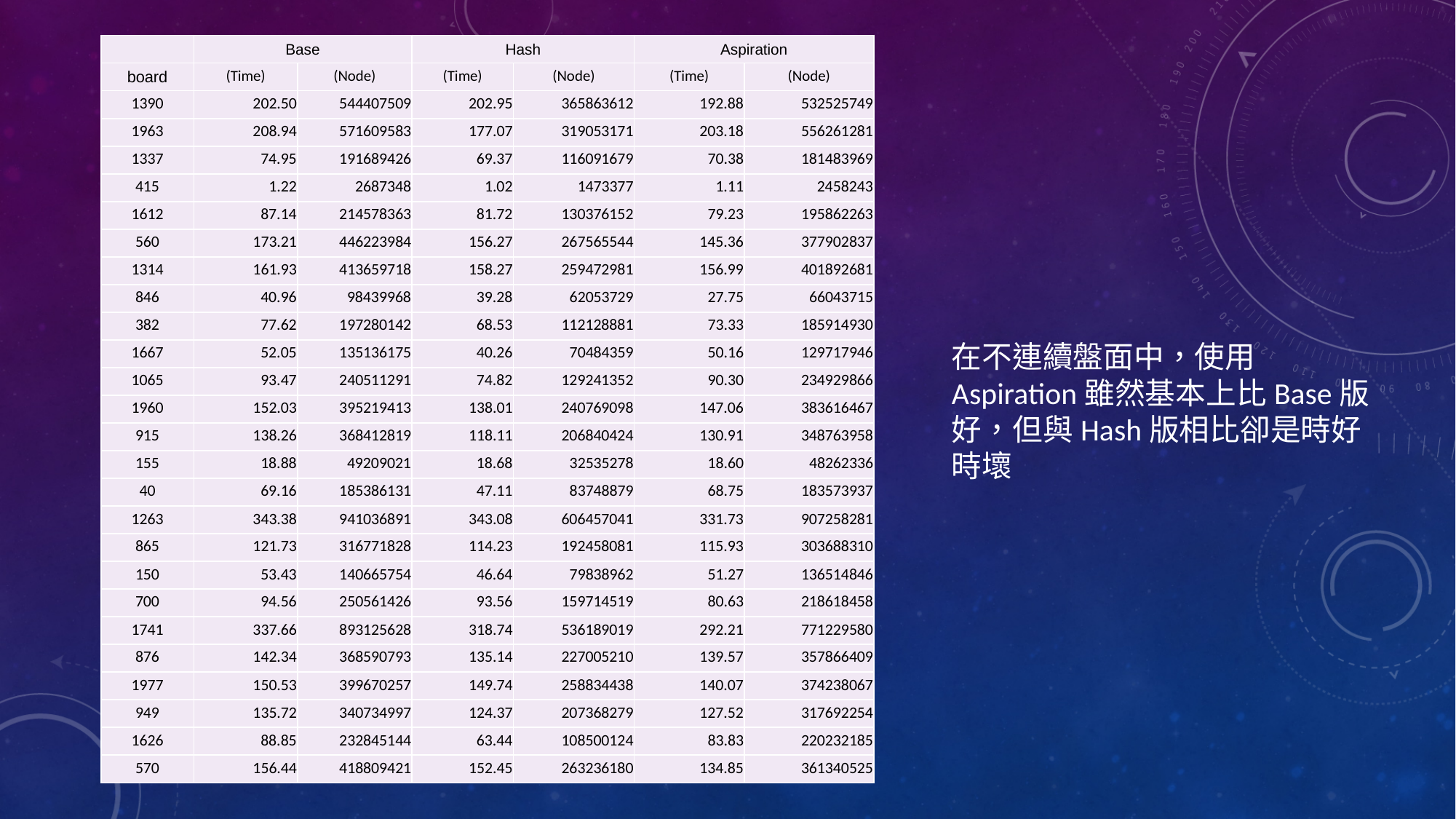

|  | Base |  | Hash |  | Aspiration |  |
| --- | --- | --- | --- | --- | --- | --- |
| board | (Time) | (Node) | (Time) | (Node) | (Time) | (Node) |
| 1390 | 202.50 | 544407509 | 202.95 | 365863612 | 192.88 | 532525749 |
| 1963 | 208.94 | 571609583 | 177.07 | 319053171 | 203.18 | 556261281 |
| 1337 | 74.95 | 191689426 | 69.37 | 116091679 | 70.38 | 181483969 |
| 415 | 1.22 | 2687348 | 1.02 | 1473377 | 1.11 | 2458243 |
| 1612 | 87.14 | 214578363 | 81.72 | 130376152 | 79.23 | 195862263 |
| 560 | 173.21 | 446223984 | 156.27 | 267565544 | 145.36 | 377902837 |
| 1314 | 161.93 | 413659718 | 158.27 | 259472981 | 156.99 | 401892681 |
| 846 | 40.96 | 98439968 | 39.28 | 62053729 | 27.75 | 66043715 |
| 382 | 77.62 | 197280142 | 68.53 | 112128881 | 73.33 | 185914930 |
| 1667 | 52.05 | 135136175 | 40.26 | 70484359 | 50.16 | 129717946 |
| 1065 | 93.47 | 240511291 | 74.82 | 129241352 | 90.30 | 234929866 |
| 1960 | 152.03 | 395219413 | 138.01 | 240769098 | 147.06 | 383616467 |
| 915 | 138.26 | 368412819 | 118.11 | 206840424 | 130.91 | 348763958 |
| 155 | 18.88 | 49209021 | 18.68 | 32535278 | 18.60 | 48262336 |
| 40 | 69.16 | 185386131 | 47.11 | 83748879 | 68.75 | 183573937 |
| 1263 | 343.38 | 941036891 | 343.08 | 606457041 | 331.73 | 907258281 |
| 865 | 121.73 | 316771828 | 114.23 | 192458081 | 115.93 | 303688310 |
| 150 | 53.43 | 140665754 | 46.64 | 79838962 | 51.27 | 136514846 |
| 700 | 94.56 | 250561426 | 93.56 | 159714519 | 80.63 | 218618458 |
| 1741 | 337.66 | 893125628 | 318.74 | 536189019 | 292.21 | 771229580 |
| 876 | 142.34 | 368590793 | 135.14 | 227005210 | 139.57 | 357866409 |
| 1977 | 150.53 | 399670257 | 149.74 | 258834438 | 140.07 | 374238067 |
| 949 | 135.72 | 340734997 | 124.37 | 207368279 | 127.52 | 317692254 |
| 1626 | 88.85 | 232845144 | 63.44 | 108500124 | 83.83 | 220232185 |
| 570 | 156.44 | 418809421 | 152.45 | 263236180 | 134.85 | 361340525 |
在不連續盤面中，使用Aspiration雖然基本上比Base版好，但與Hash版相比卻是時好時壞